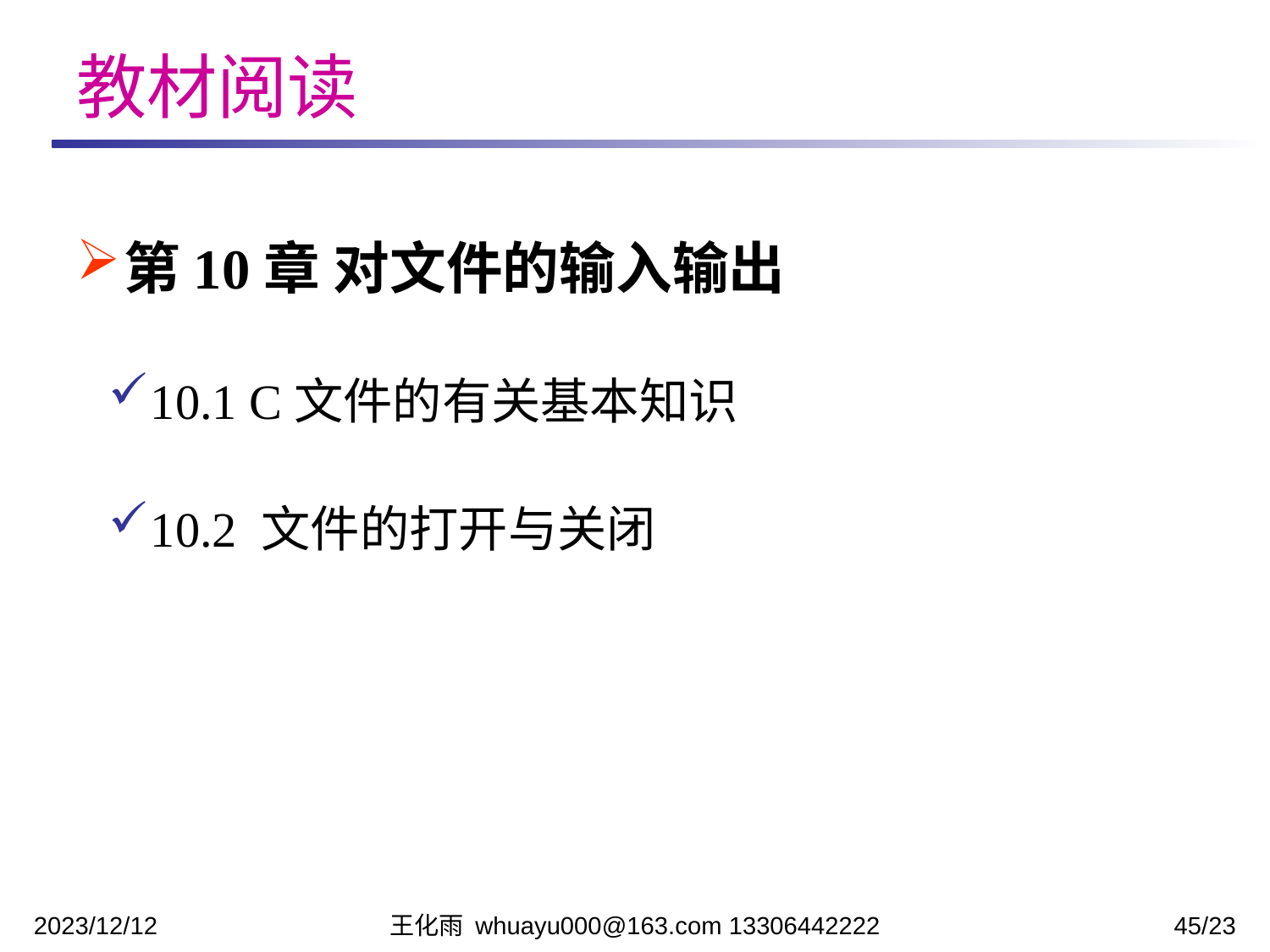

教材阅读
第10章 对文件的输入输出
10.1 C文件的有关基本知识
10.2 文件的打开与关闭
2023/12/12
王化雨 whuayu000@163.com 13306442222
45/23